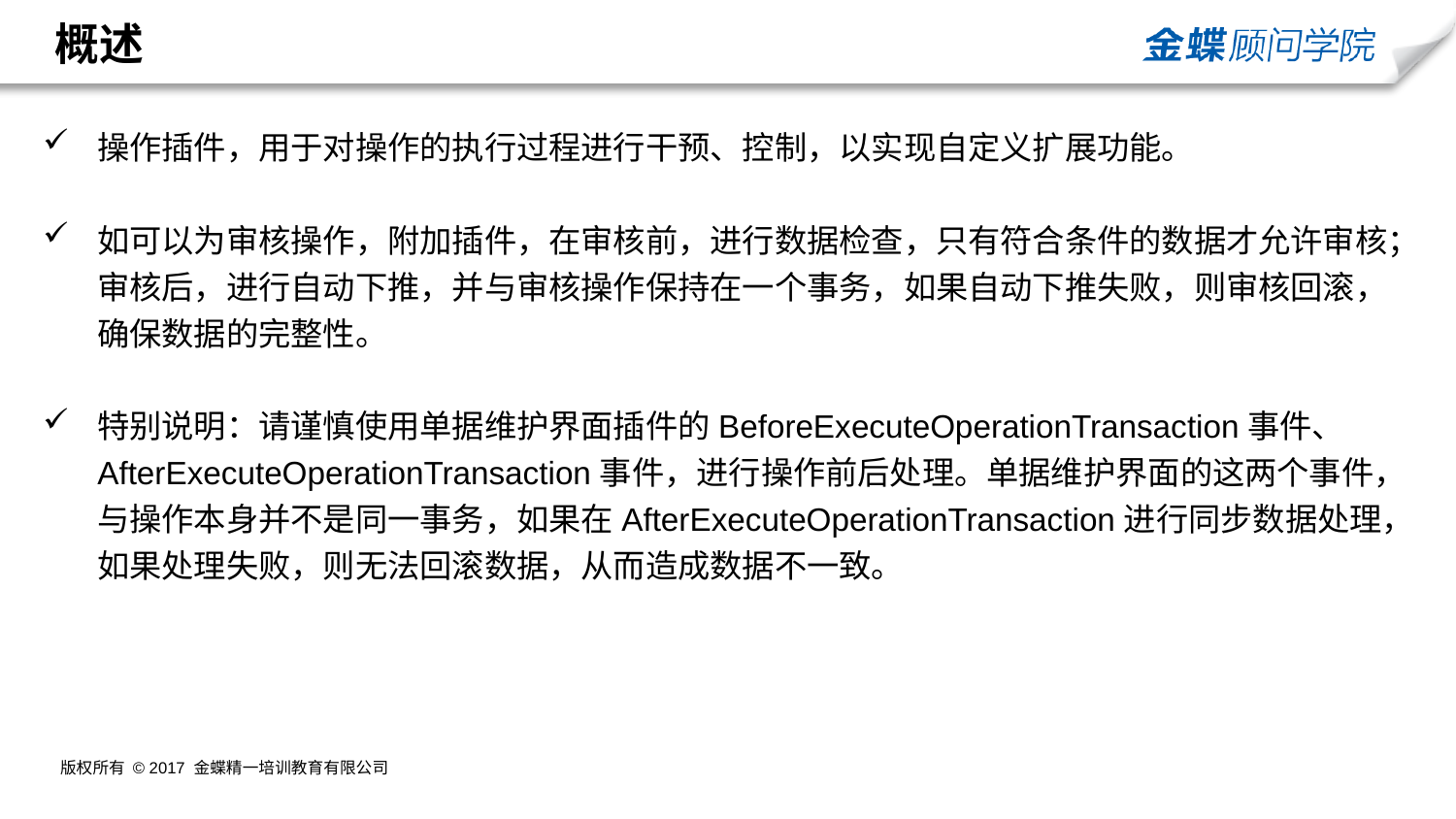

# 概述
操作插件，用于对操作的执行过程进行干预、控制，以实现自定义扩展功能。

如可以为审核操作，附加插件，在审核前，进行数据检查，只有符合条件的数据才允许审核；审核后，进行自动下推，并与审核操作保持在一个事务，如果自动下推失败，则审核回滚，确保数据的完整性。

特别说明：请谨慎使用单据维护界面插件的BeforeExecuteOperationTransaction事件、 AfterExecuteOperationTransaction事件，进行操作前后处理。单据维护界面的这两个事件，与操作本身并不是同一事务，如果在AfterExecuteOperationTransaction进行同步数据处理，如果处理失败，则无法回滚数据，从而造成数据不一致。